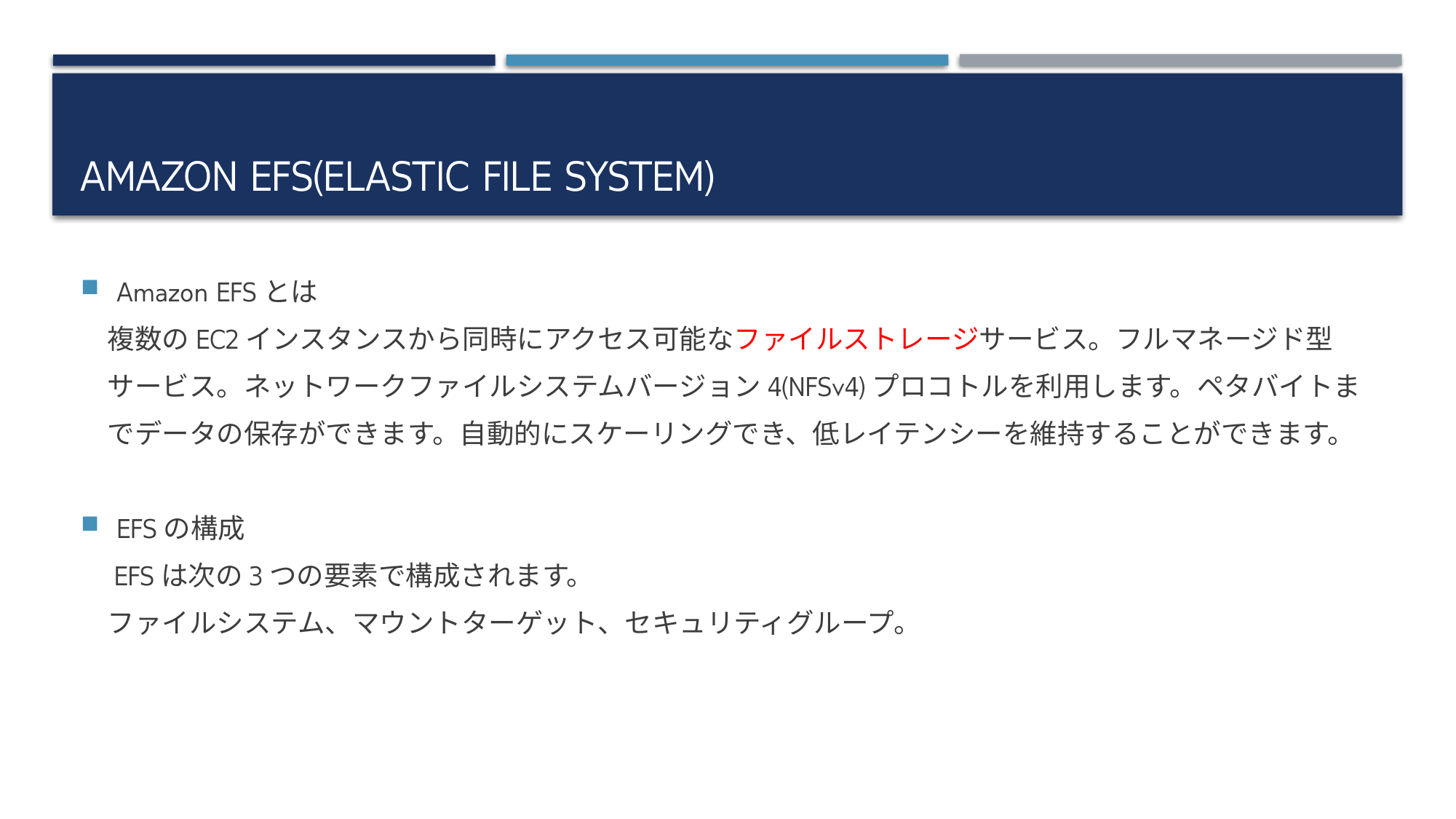

# Amazon Efs(Elastic file system)
Amazon EFSとは
　複数のEC2インスタンスから同時にアクセス可能なファイルストレージサービス。フルマネージド型
　サービス。ネットワークファイルシステムバージョン4(NFSv4)プロコトルを利用します。ペタバイトま
　でデータの保存ができます。自動的にスケーリングでき、低レイテンシーを維持することができます。

EFSの構成
　EFSは次の3つの要素で構成されます。
　ファイルシステム、マウントターゲット、セキュリティグループ。